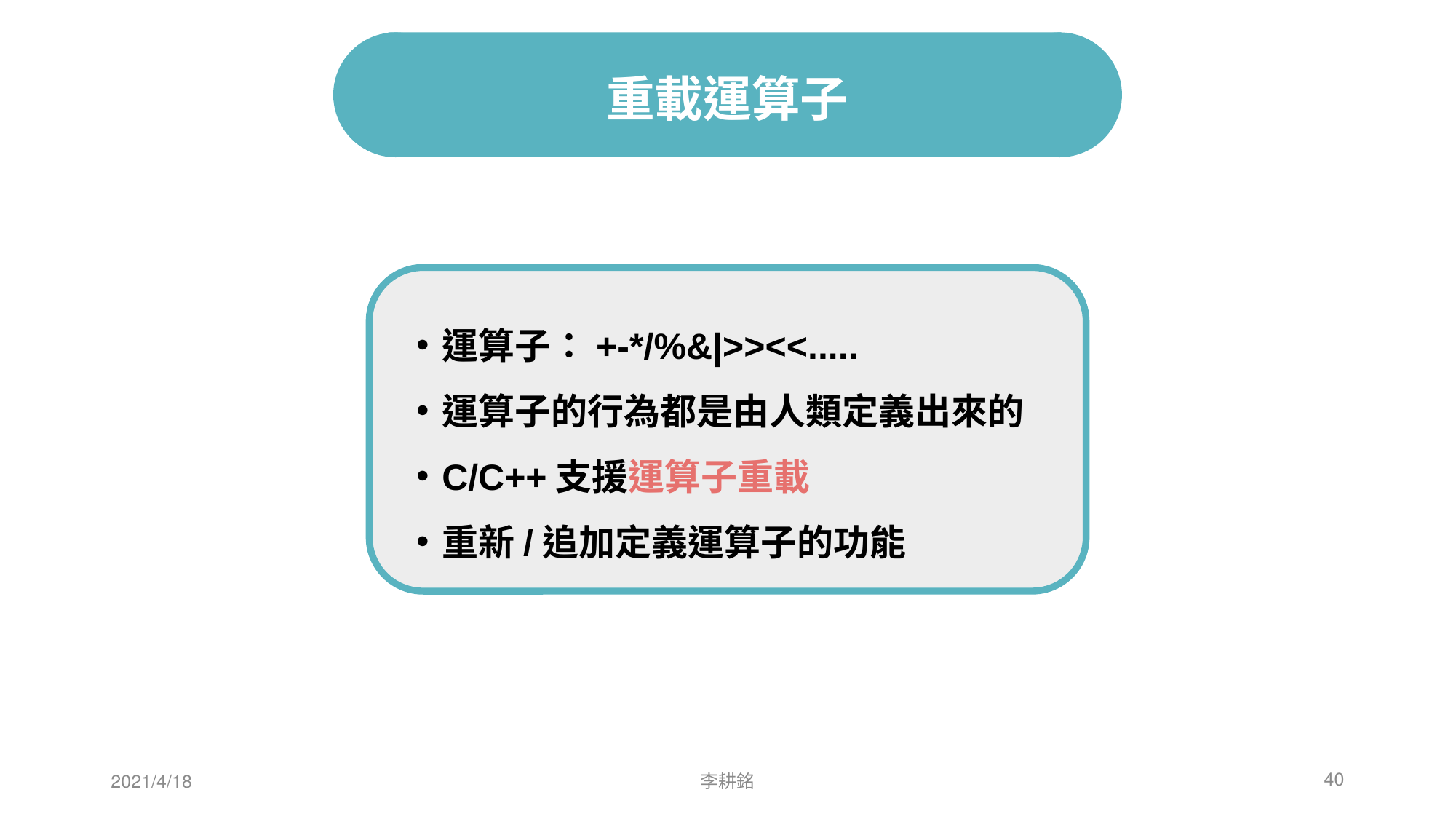

重載運算子

運算子：+-*/%&|>><<.....
運算子的行為都是由人類定義出來的
C/C++支援運算子重載
重新/追加定義運算子的功能
2021/4/18
李耕銘
40